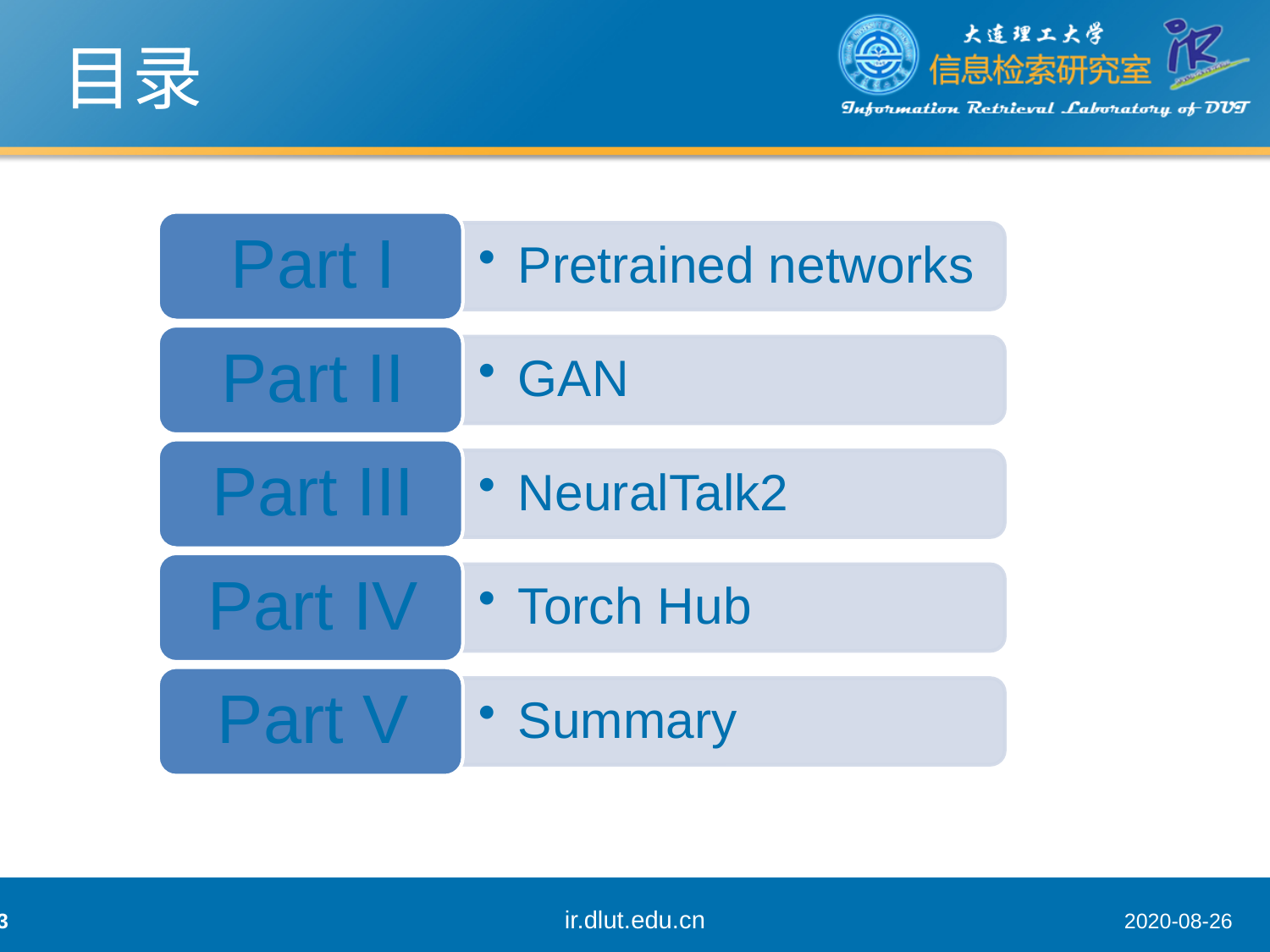

# 目录
Pretrained networks
Part I
GAN
Part II
NeuralTalk2
Part III
Torch Hub
Part IV
Summary
Part V